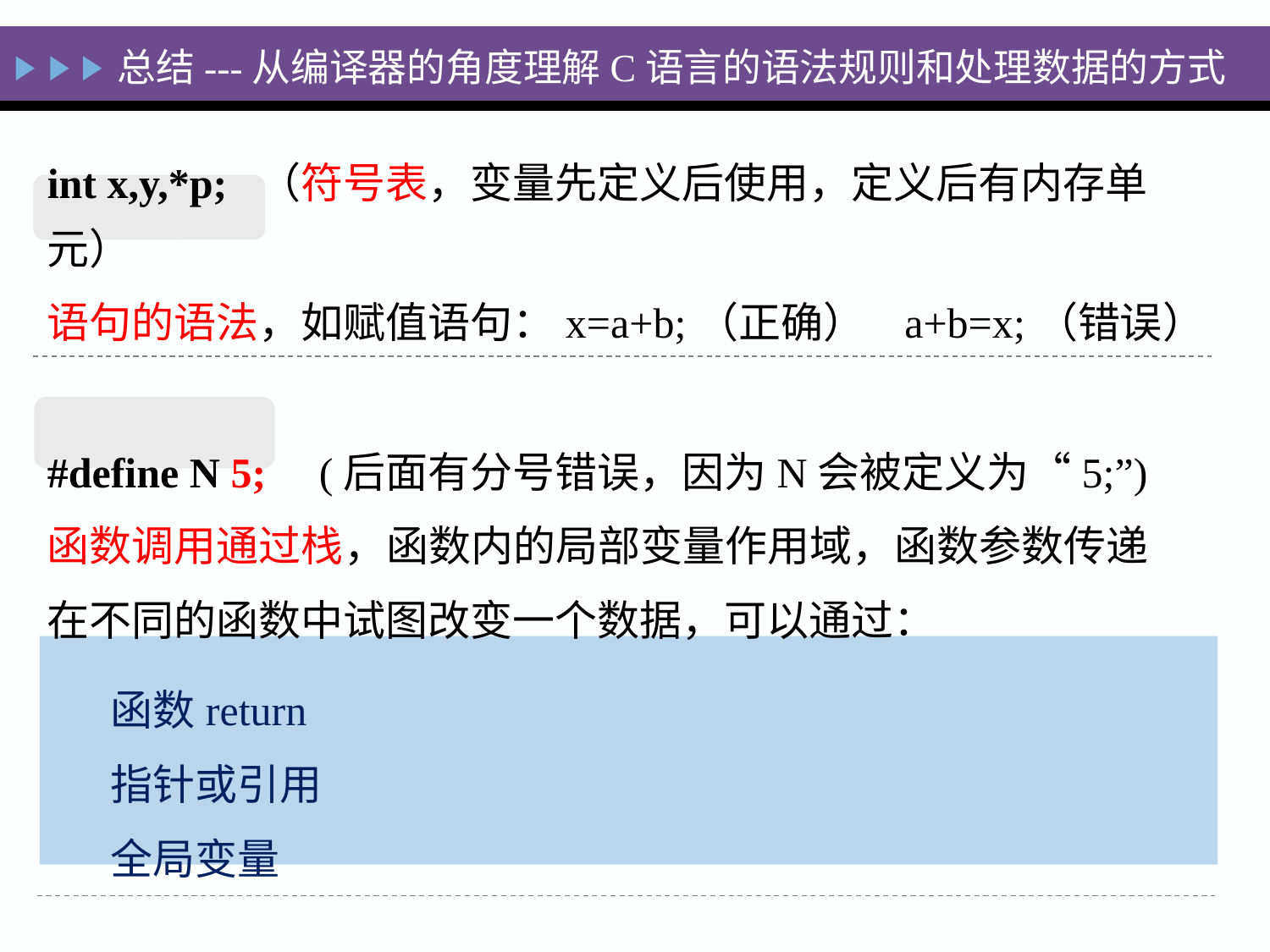

总结---从编译器的角度理解C语言的语法规则和处理数据的方式
int x,y,*p;  （符号表，变量先定义后使用，定义后有内存单元）
语句的语法，如赋值语句：x=a+b;（正确）   a+b=x;（错误）

#define N 5;     (后面有分号错误，因为N会被定义为“5;”)
函数调用通过栈，函数内的局部变量作用域，函数参数传递
在不同的函数中试图改变一个数据，可以通过：
函数return
指针或引用
全局变量